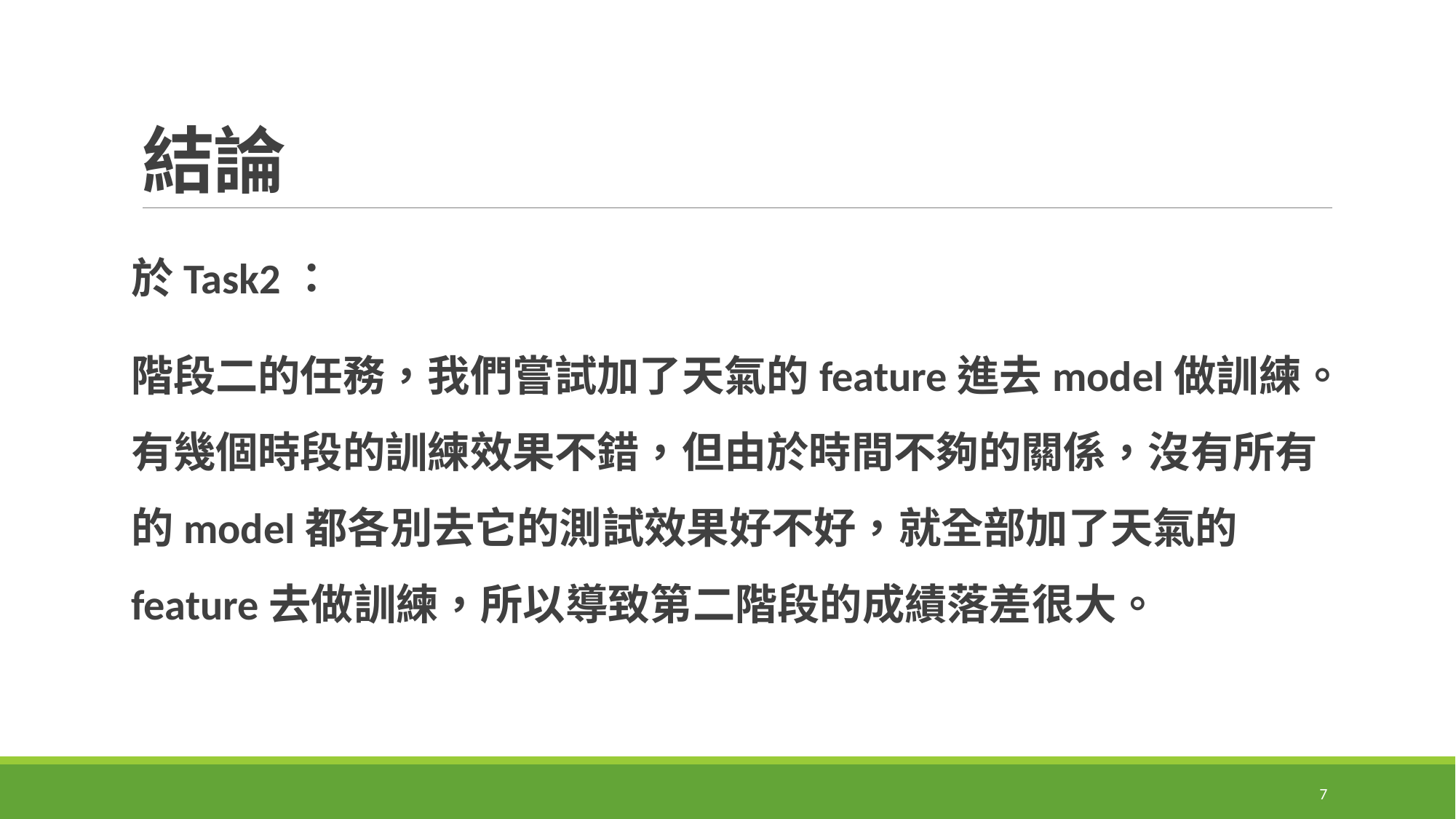

# 結論
於Task2：
階段二的任務，我們嘗試加了天氣的feature進去model做訓練。有幾個時段的訓練效果不錯，但由於時間不夠的關係，沒有所有的model都各別去它的測試效果好不好，就全部加了天氣的feature去做訓練，所以導致第二階段的成績落差很大。
7